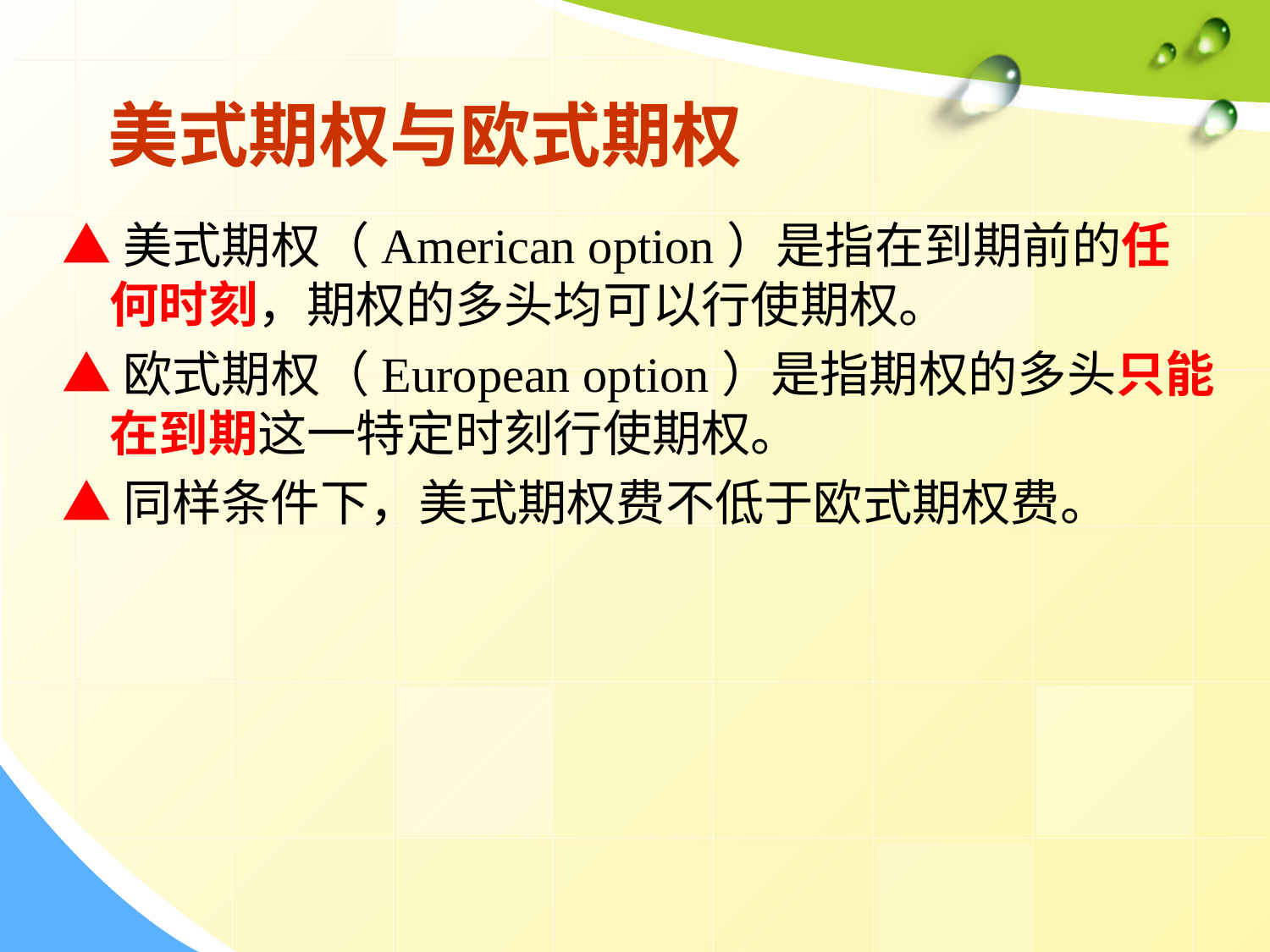

美式期权与欧式期权
▲美式期权（American option）是指在到期前的任何时刻，期权的多头均可以行使期权。
▲欧式期权（European option）是指期权的多头只能在到期这一特定时刻行使期权。
▲同样条件下，美式期权费不低于欧式期权费。